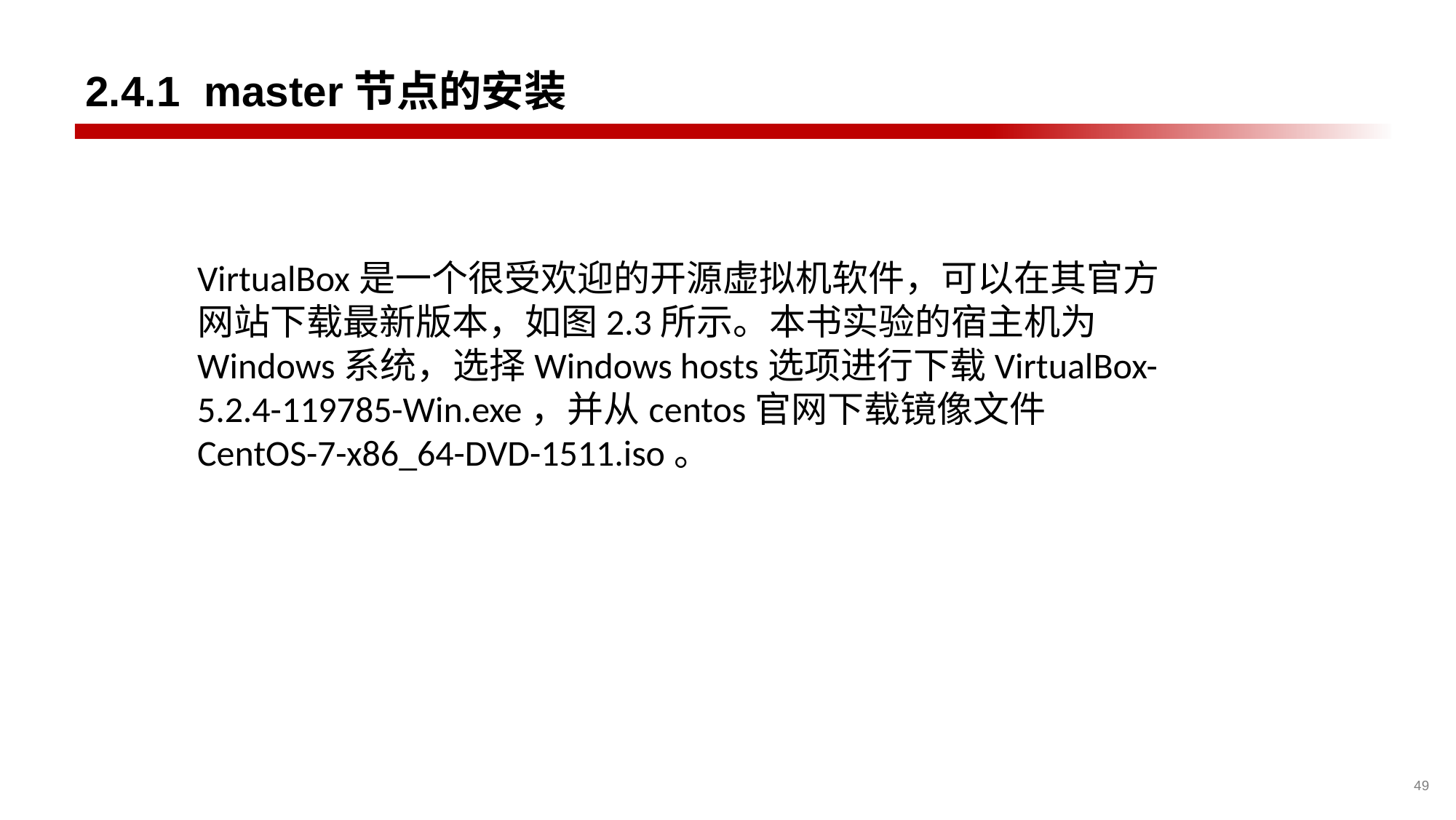

2.4.1  master节点的安装

VirtualBox是一个很受欢迎的开源虚拟机软件，可以在其官方网站下载最新版本，如图2.3所示。本书实验的宿主机为Windows系统，选择Windows hosts选项进行下载VirtualBox-5.2.4-119785-Win.exe，并从centos官网下载镜像文件CentOS-7-x86_64-DVD-1511.iso。
49